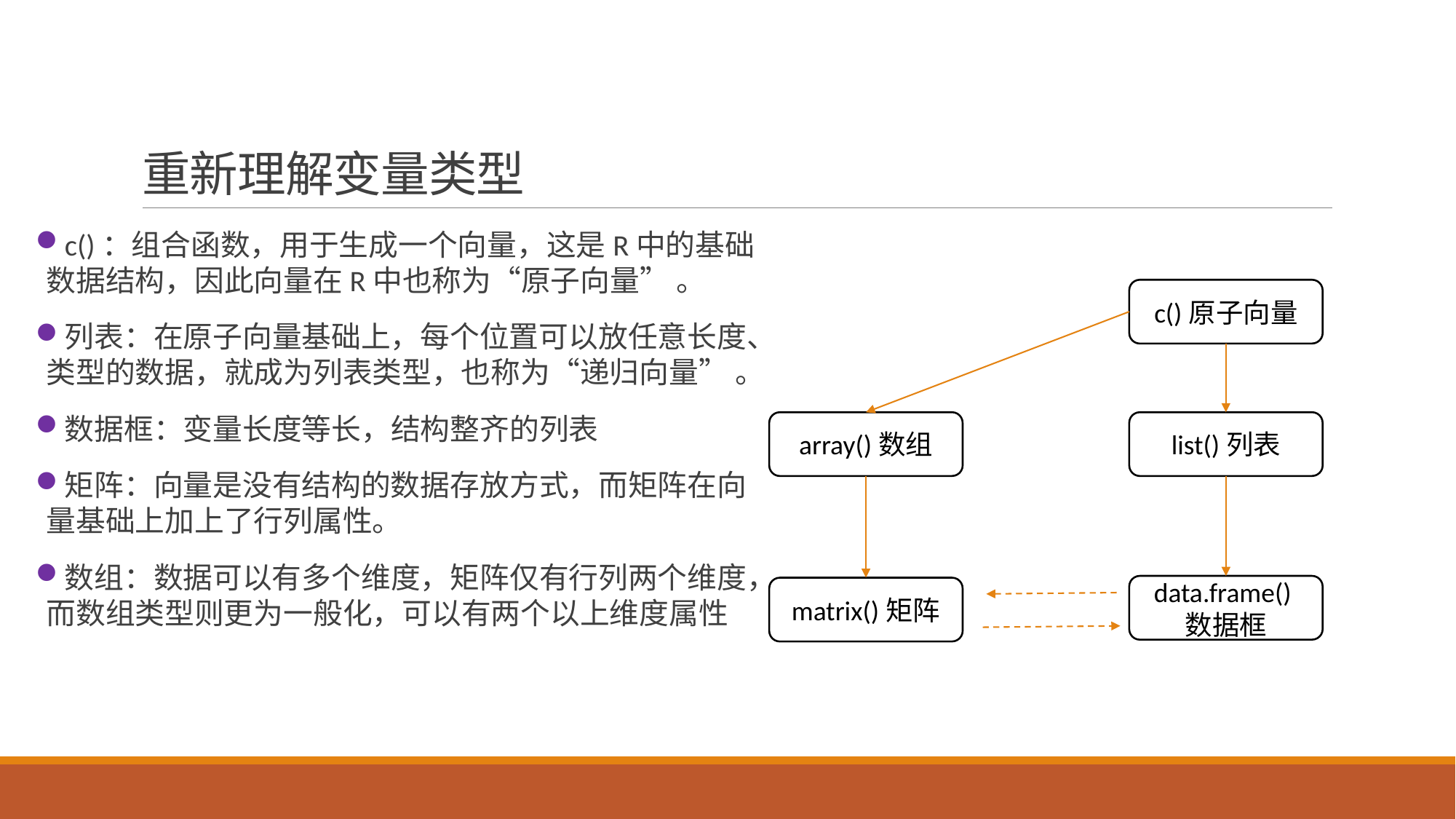

# 重新理解变量类型
c()：组合函数，用于生成一个向量，这是R中的基础数据结构，因此向量在R中也称为“原子向量” 。
列表：在原子向量基础上，每个位置可以放任意长度、类型的数据，就成为列表类型，也称为“递归向量” 。
数据框：变量长度等长，结构整齐的列表
矩阵：向量是没有结构的数据存放方式，而矩阵在向量基础上加上了行列属性。
数组：数据可以有多个维度，矩阵仅有行列两个维度，而数组类型则更为一般化，可以有两个以上维度属性

c()原子向量
array()数组
list()列表
data.frame()数据框
matrix()矩阵